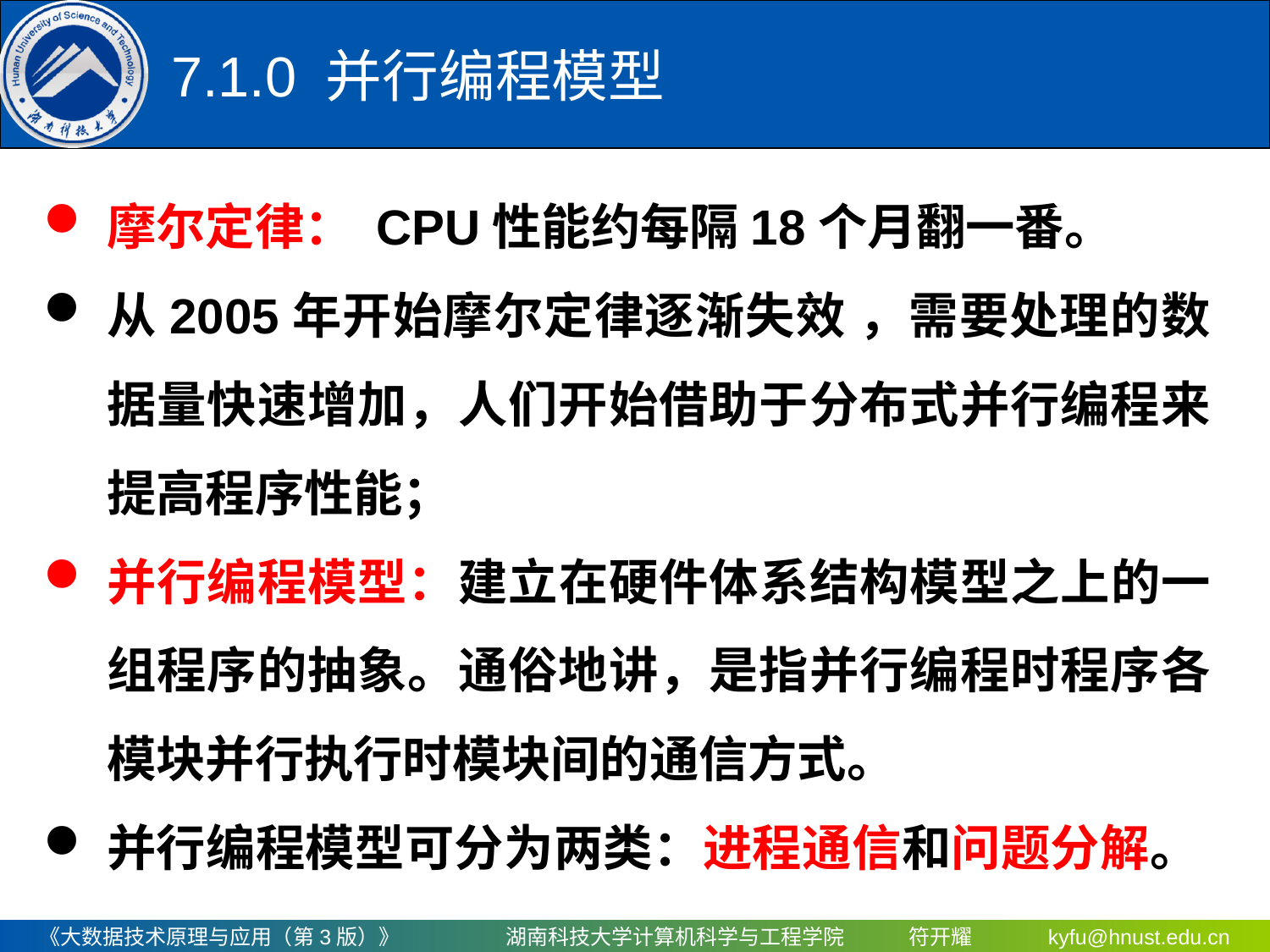

7.1.0 并行编程模型
摩尔定律： CPU性能约每隔18个月翻一番。
从2005年开始摩尔定律逐渐失效 ，需要处理的数据量快速增加，人们开始借助于分布式并行编程来提高程序性能；
并行编程模型：建立在硬件体系结构模型之上的一组程序的抽象。通俗地讲，是指并行编程时程序各模块并行执行时模块间的通信方式。
并行编程模型可分为两类：进程通信和问题分解。